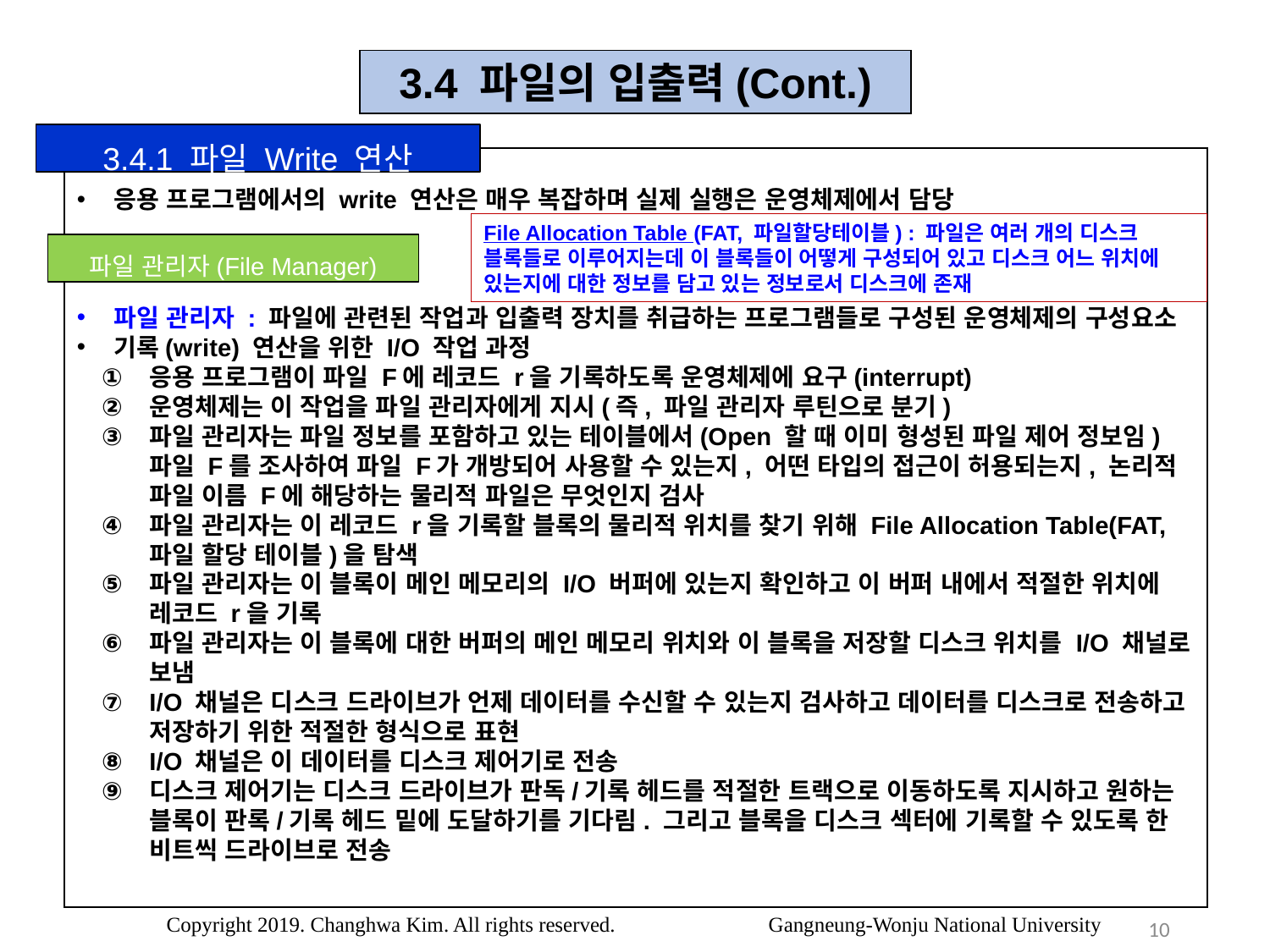

3.4 파일의 입출력(Cont.)
3.4.1 파일 Write 연산

응용 프로그램에서의 write 연산은 매우 복잡하며 실제 실행은 운영체제에서 담당

파일 관리자 : 파일에 관련된 작업과 입출력 장치를 취급하는 프로그램들로 구성된 운영체제의 구성요소
기록(write) 연산을 위한 I/O 작업 과정
응용 프로그램이 파일 F에 레코드 r을 기록하도록 운영체제에 요구(interrupt)
운영체제는 이 작업을 파일 관리자에게 지시(즉, 파일 관리자 루틴으로 분기)
파일 관리자는 파일 정보를 포함하고 있는 테이블에서(Open 할 때 이미 형성된 파일 제어 정보임) 파일 F를 조사하여 파일 F가 개방되어 사용할 수 있는지, 어떤 타입의 접근이 허용되는지, 논리적 파일 이름 F에 해당하는 물리적 파일은 무엇인지 검사
파일 관리자는 이 레코드 r을 기록할 블록의 물리적 위치를 찾기 위해 File Allocation Table(FAT, 파일 할당 테이블)을 탐색
파일 관리자는 이 블록이 메인 메모리의 I/O 버퍼에 있는지 확인하고 이 버퍼 내에서 적절한 위치에 레코드 r을 기록
파일 관리자는 이 블록에 대한 버퍼의 메인 메모리 위치와 이 블록을 저장할 디스크 위치를 I/O 채널로 보냄
I/O 채널은 디스크 드라이브가 언제 데이터를 수신할 수 있는지 검사하고 데이터를 디스크로 전송하고 저장하기 위한 적절한 형식으로 표현
I/O 채널은 이 데이터를 디스크 제어기로 전송
디스크 제어기는 디스크 드라이브가 판독/기록 헤드를 적절한 트랙으로 이동하도록 지시하고 원하는 블록이 판록/기록 헤드 밑에 도달하기를 기다림. 그리고 블록을 디스크 섹터에 기록할 수 있도록 한 비트씩 드라이브로 전송

File Allocation Table (FAT, 파일할당테이블) : 파일은 여러 개의 디스크 블록들로 이루어지는데 이 블록들이 어떻게 구성되어 있고 디스크 어느 위치에 있는지에 대한 정보를 담고 있는 정보로서 디스크에 존재
파일 관리자(File Manager)
10
Copyright 2019. Changhwa Kim. All rights reserved.                             Gangneung-Wonju National University